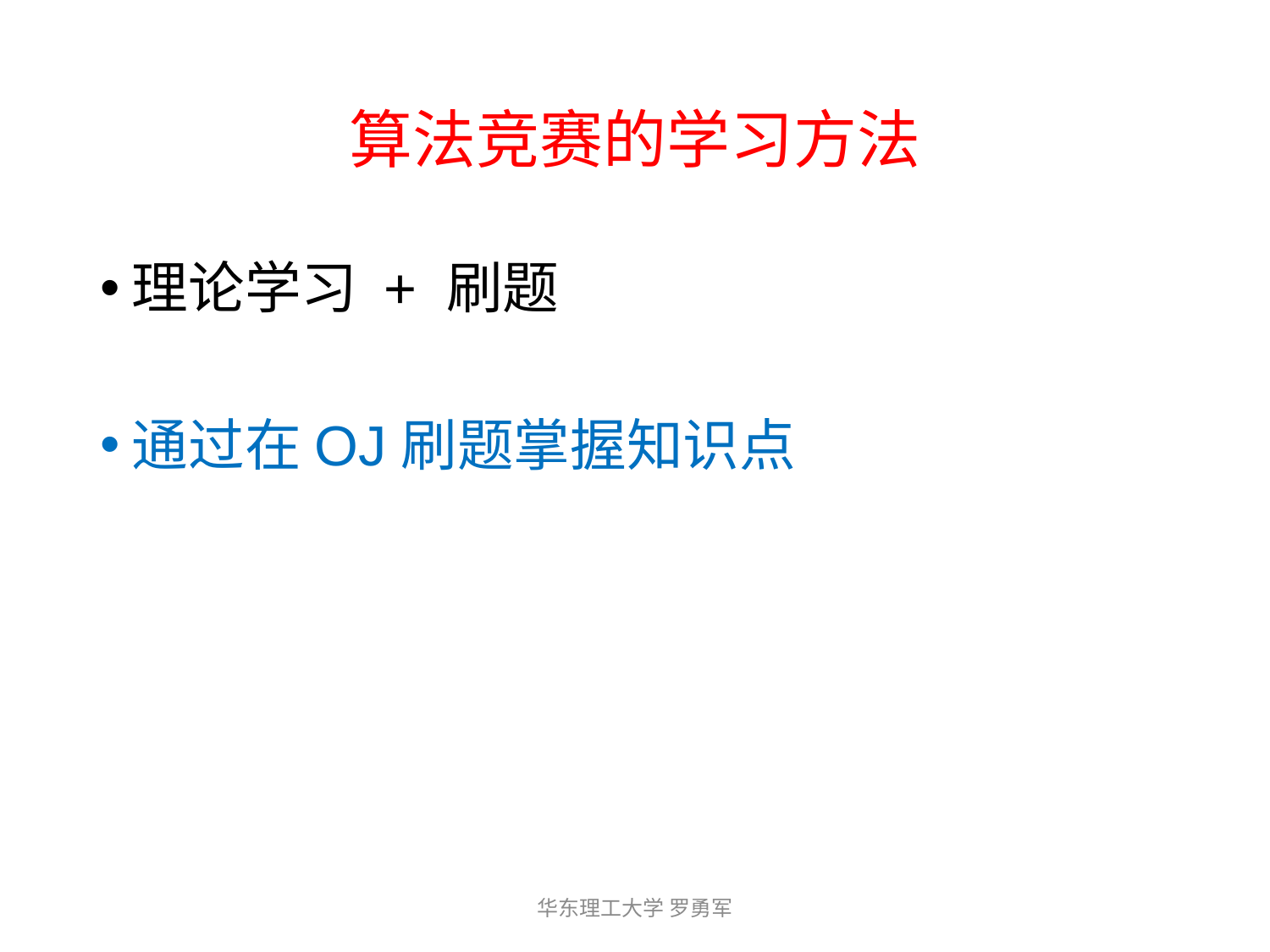

# 算法竞赛的学习方法
理论学习 + 刷题

通过在OJ刷题掌握知识点
华东理工大学 罗勇军